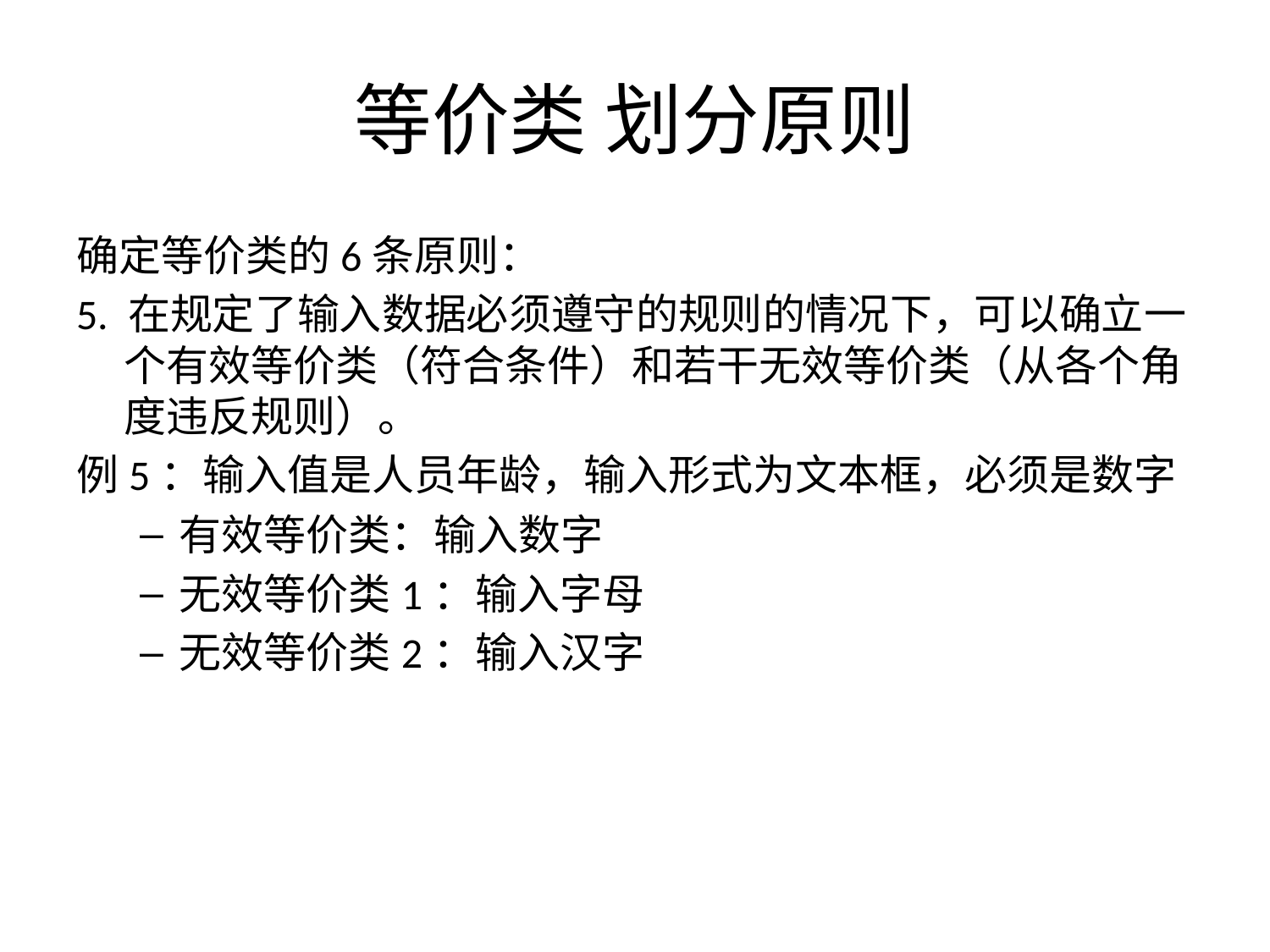

# 等价类 划分原则
确定等价类的6条原则：
5. 在规定了输入数据必须遵守的规则的情况下，可以确立一个有效等价类（符合条件）和若干无效等价类（从各个角度违反规则）。
例5：输入值是人员年龄，输入形式为文本框，必须是数字
有效等价类：输入数字
无效等价类1：输入字母
无效等价类2：输入汉字